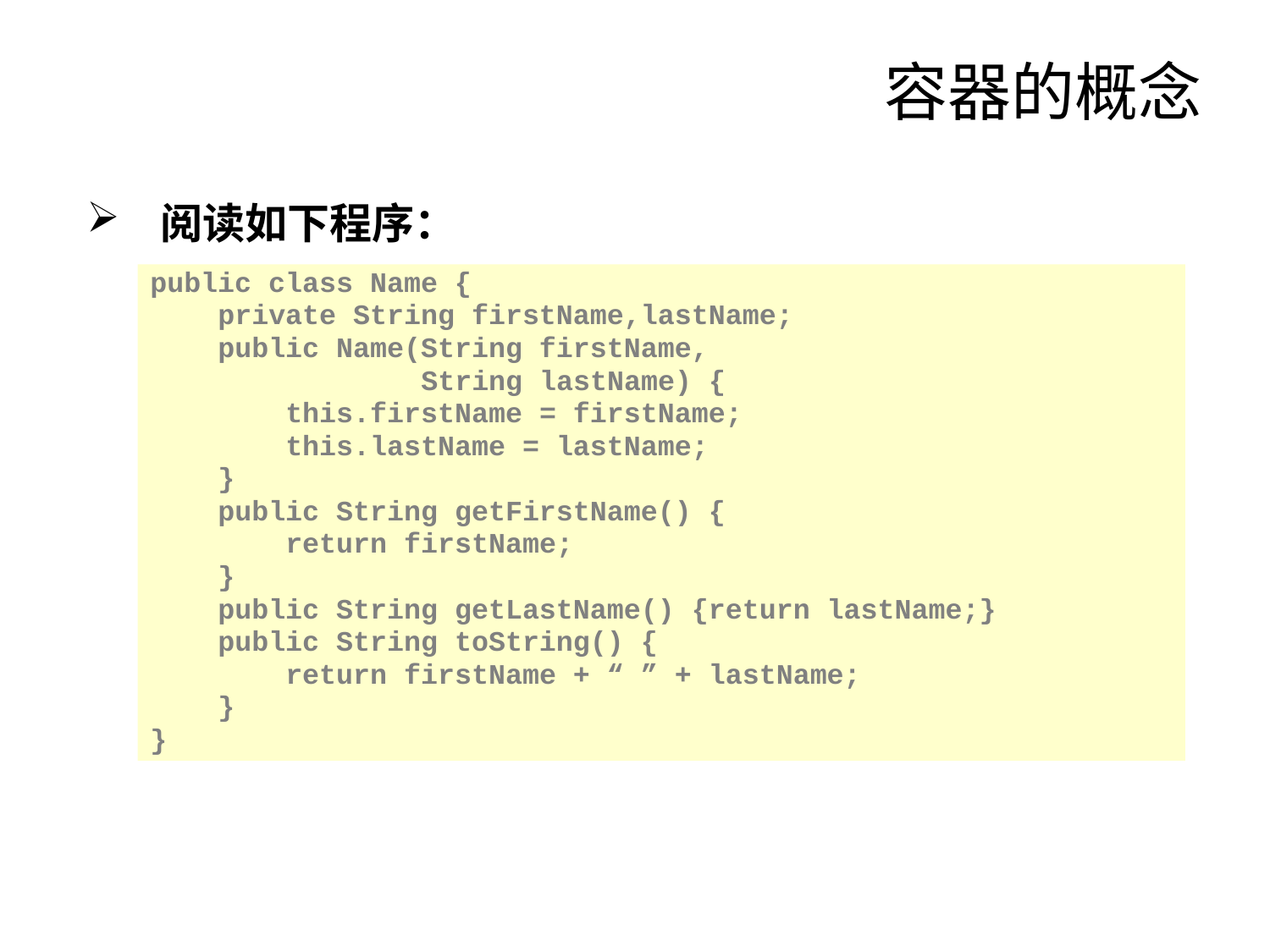

# 容器的概念
阅读如下程序：
public class Name {
    private String firstName,lastName;
    public Name(String firstName,
                String lastName) {
        this.firstName = firstName;
        this.lastName = lastName;
    }
    public String getFirstName() {
        return firstName;
    }
    public String getLastName() {return lastName;}
    public String toString() {
        return firstName + “ ” + lastName;
    }
}